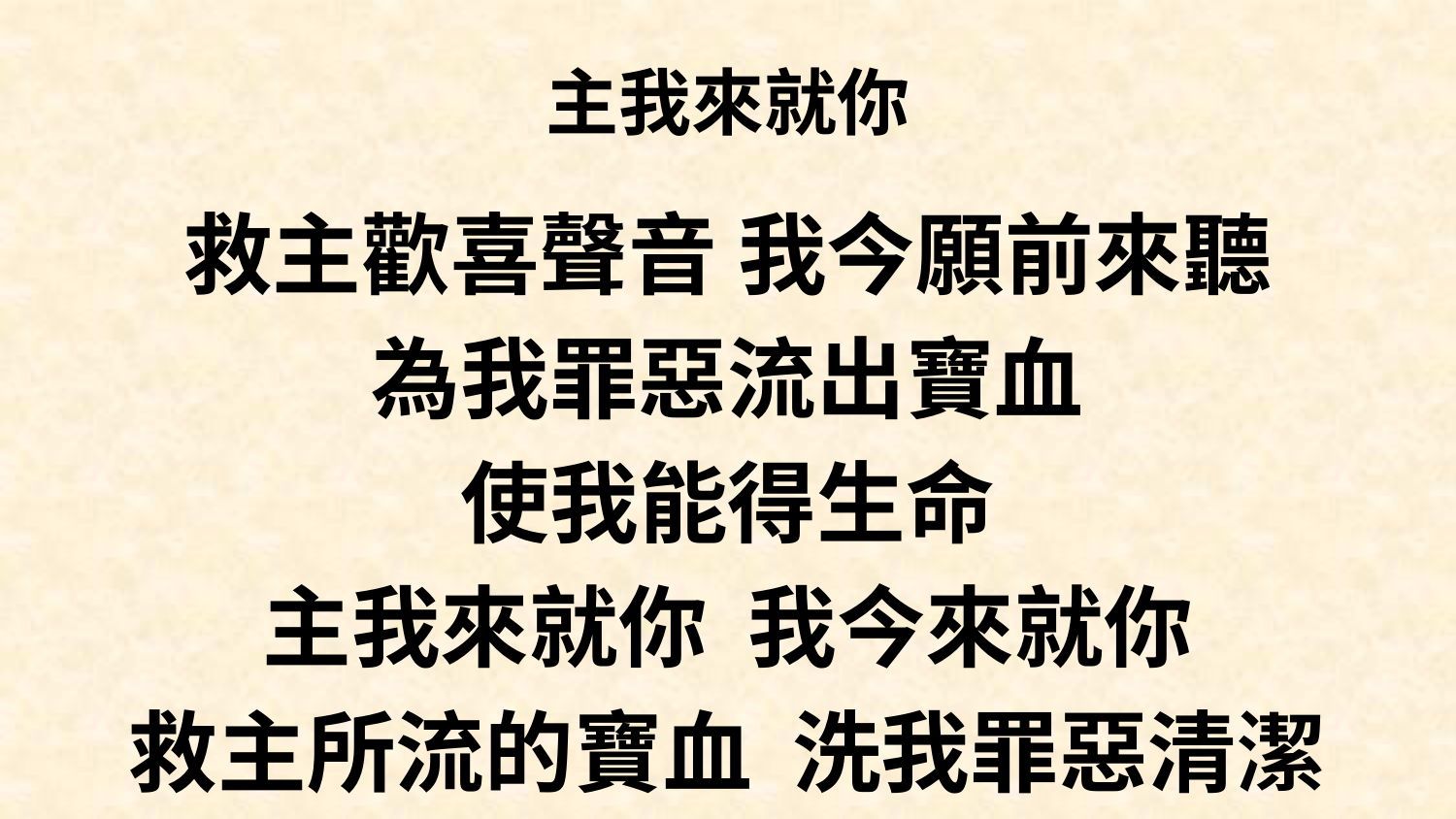

# 主我來就你
救主歡喜聲音 我今願前來聽
為我罪惡流出寶血
使我能得生命
主我來就你  我今來就你
救主所流的寶血  洗我罪惡清潔